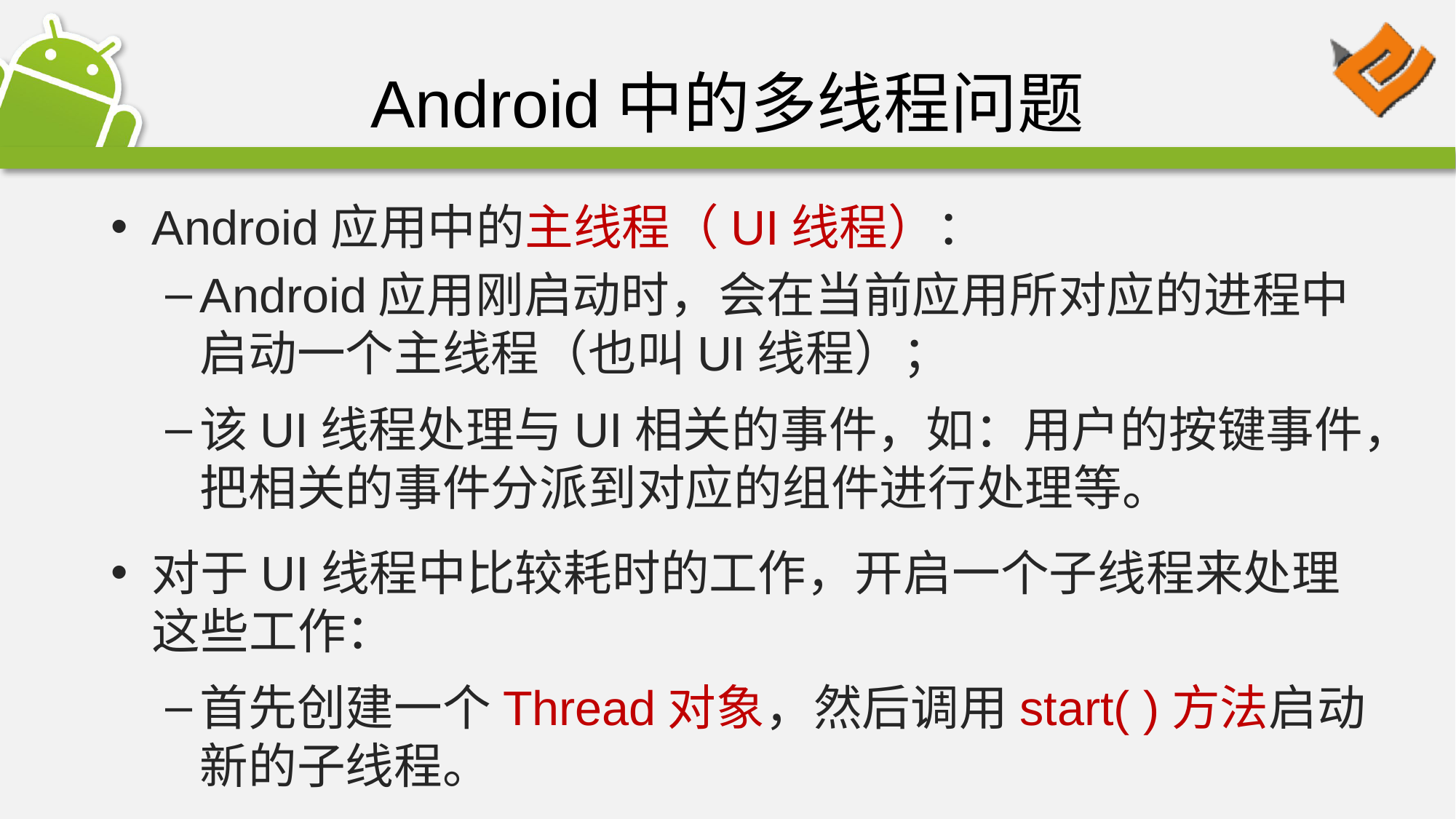

# Android中的多线程问题
Android应用中的主线程（UI线程）：
Android应用刚启动时，会在当前应用所对应的进程中启动一个主线程（也叫UI线程）；
该UI线程处理与UI相关的事件，如：用户的按键事件，把相关的事件分派到对应的组件进行处理等。
对于UI线程中比较耗时的工作，开启一个子线程来处理这些工作：
首先创建一个Thread对象，然后调用start( )方法启动新的子线程。